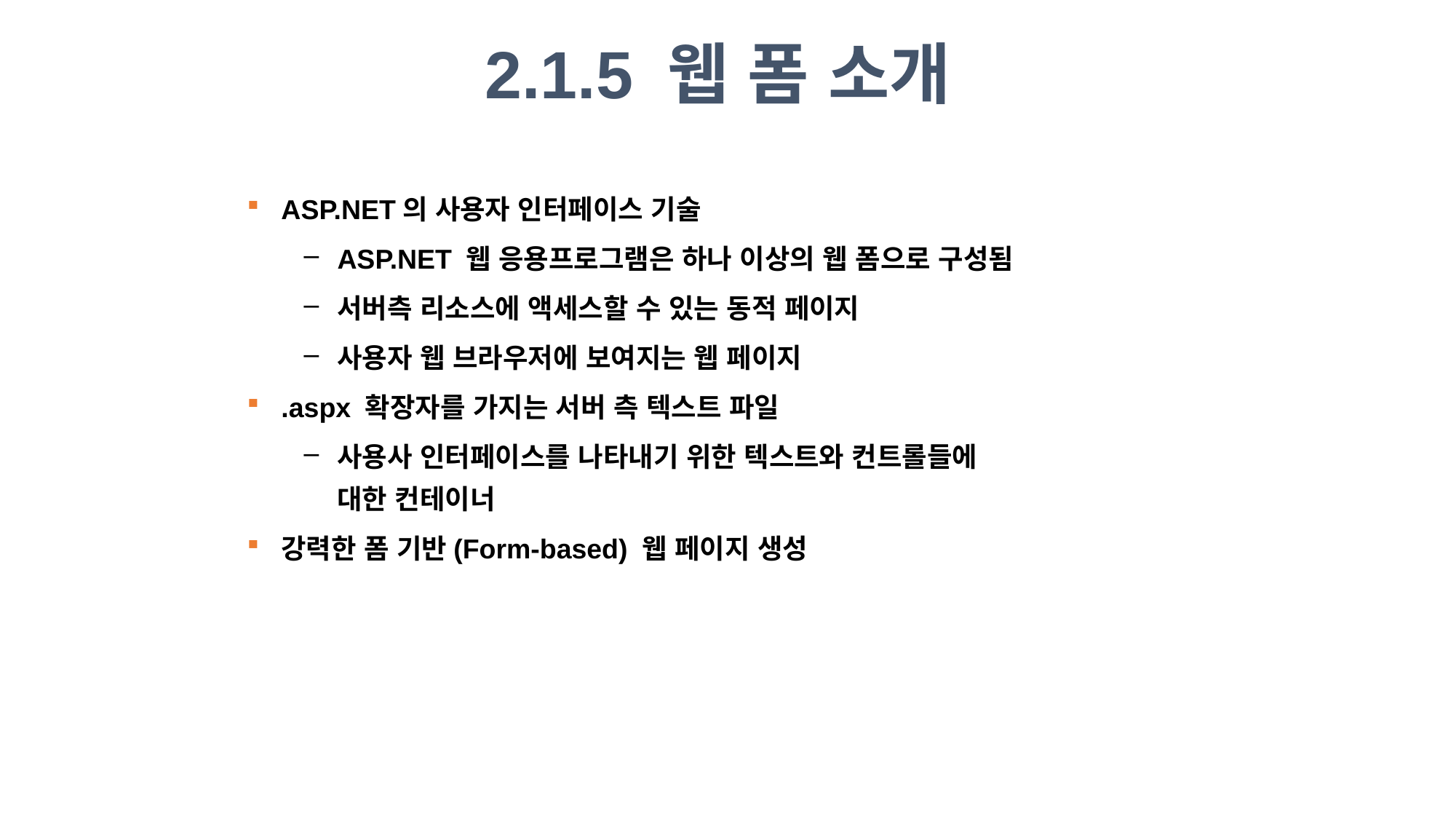

2.1.5 웹 폼 소개

ASP.NET의 사용자 인터페이스 기술
ASP.NET 웹 응용프로그램은 하나 이상의 웹 폼으로 구성됨
서버측 리소스에 액세스할 수 있는 동적 페이지
사용자 웹 브라우저에 보여지는 웹 페이지
.aspx 확장자를 가지는 서버 측 텍스트 파일
사용사 인터페이스를 나타내기 위한 텍스트와 컨트롤들에
대한 컨테이너
강력한 폼 기반(Form-based) 웹 페이지 생성